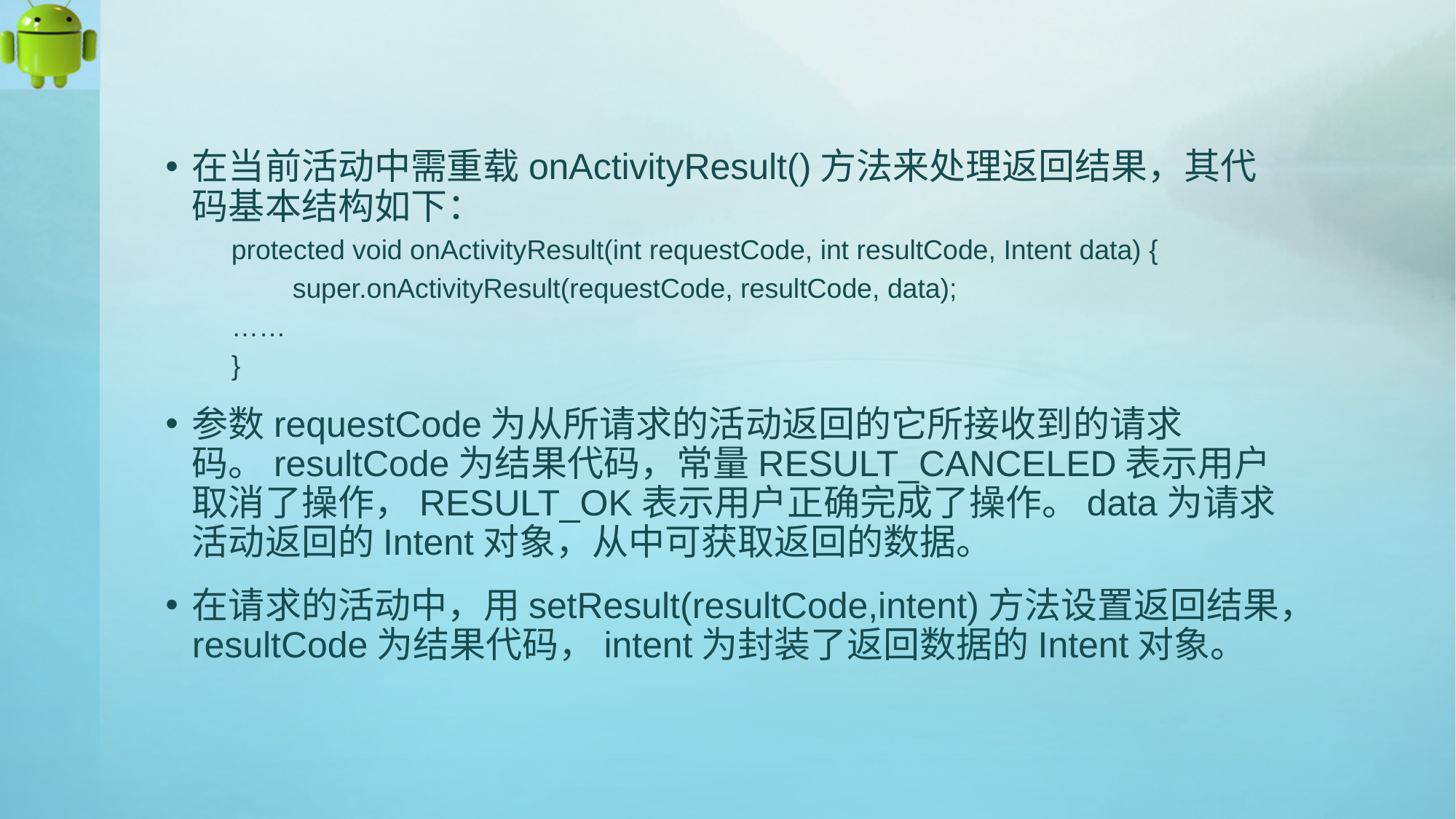

在当前活动中需重载onActivityResult()方法来处理返回结果，其代码基本结构如下：
protected void onActivityResult(int requestCode, int resultCode, Intent data) {
        super.onActivityResult(requestCode, resultCode, data);
……
}
参数requestCode为从所请求的活动返回的它所接收到的请求码。resultCode为结果代码，常量RESULT_CANCELED表示用户取消了操作，RESULT_OK表示用户正确完成了操作。data为请求活动返回的Intent对象，从中可获取返回的数据。
在请求的活动中，用setResult(resultCode,intent)方法设置返回结果，resultCode为结果代码，intent为封装了返回数据的Intent对象。